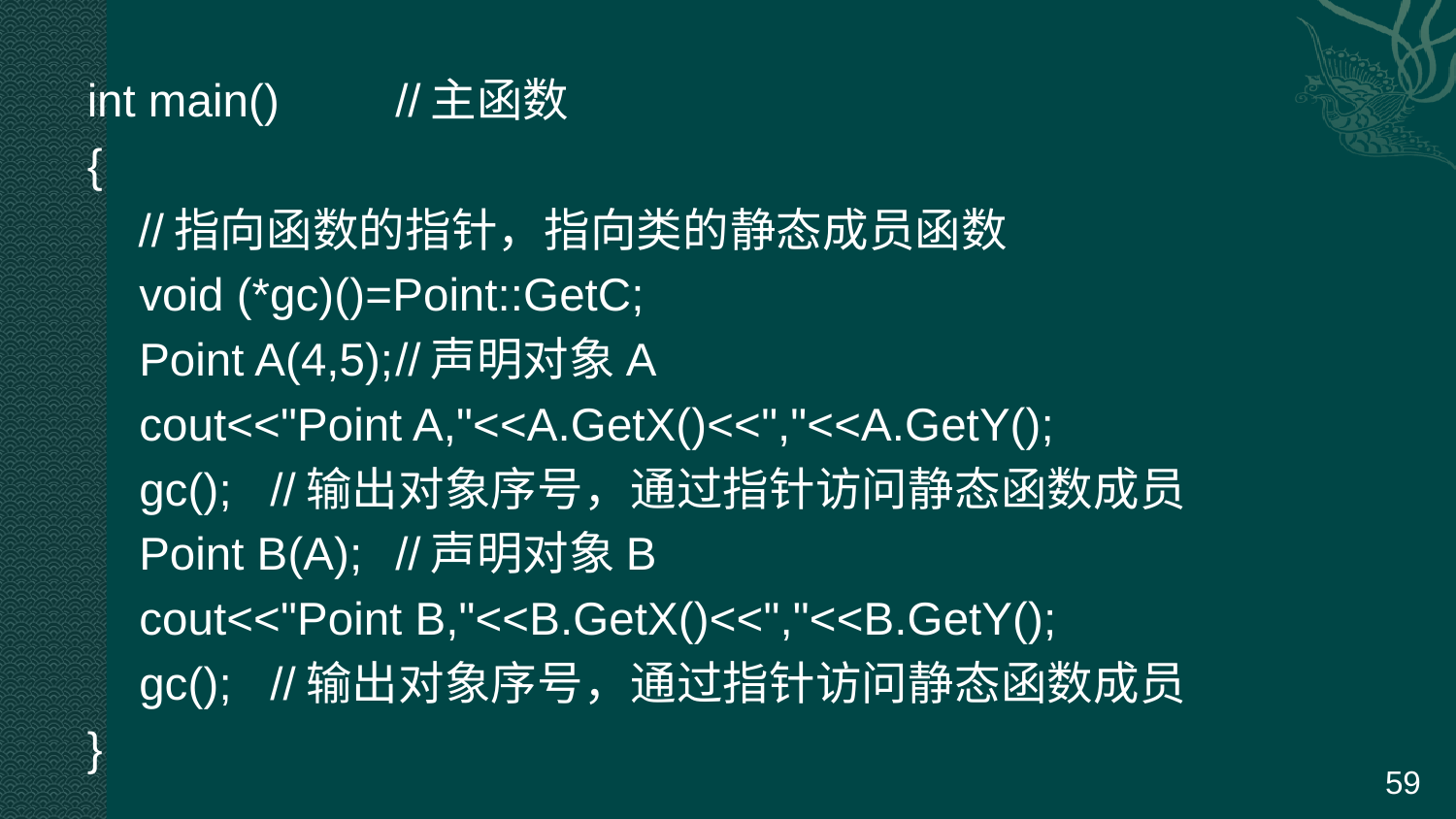

int main()	//主函数
{
    //指向函数的指针，指向类的静态成员函数
	void (*gc)()=Point::GetC;
	Point A(4,5);	//声明对象A
	cout<<"Point A,"<<A.GetX()<<","<<A.GetY();
	gc();   //输出对象序号，通过指针访问静态函数成员
	Point B(A);	//声明对象B
	cout<<"Point B,"<<B.GetX()<<","<<B.GetY();
	gc();   //输出对象序号，通过指针访问静态函数成员
}
59